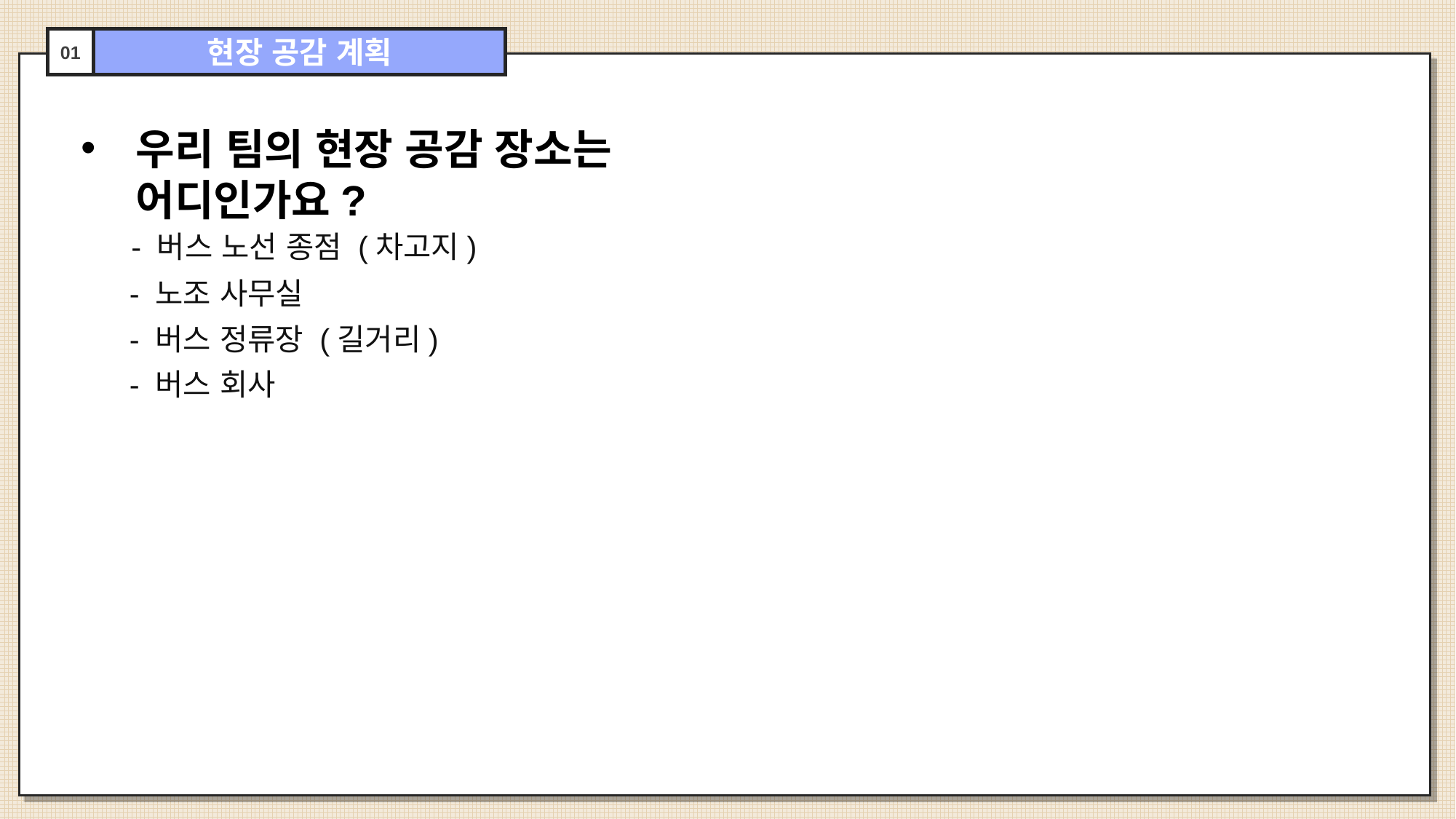

01
현장 공감 계획

우리 팀의 현장 공감 장소는 어디인가요?
 - 버스 노선 종점 (차고지)

 - 노조 사무실

 - 버스 정류장 (길거리)

 - 버스 회사